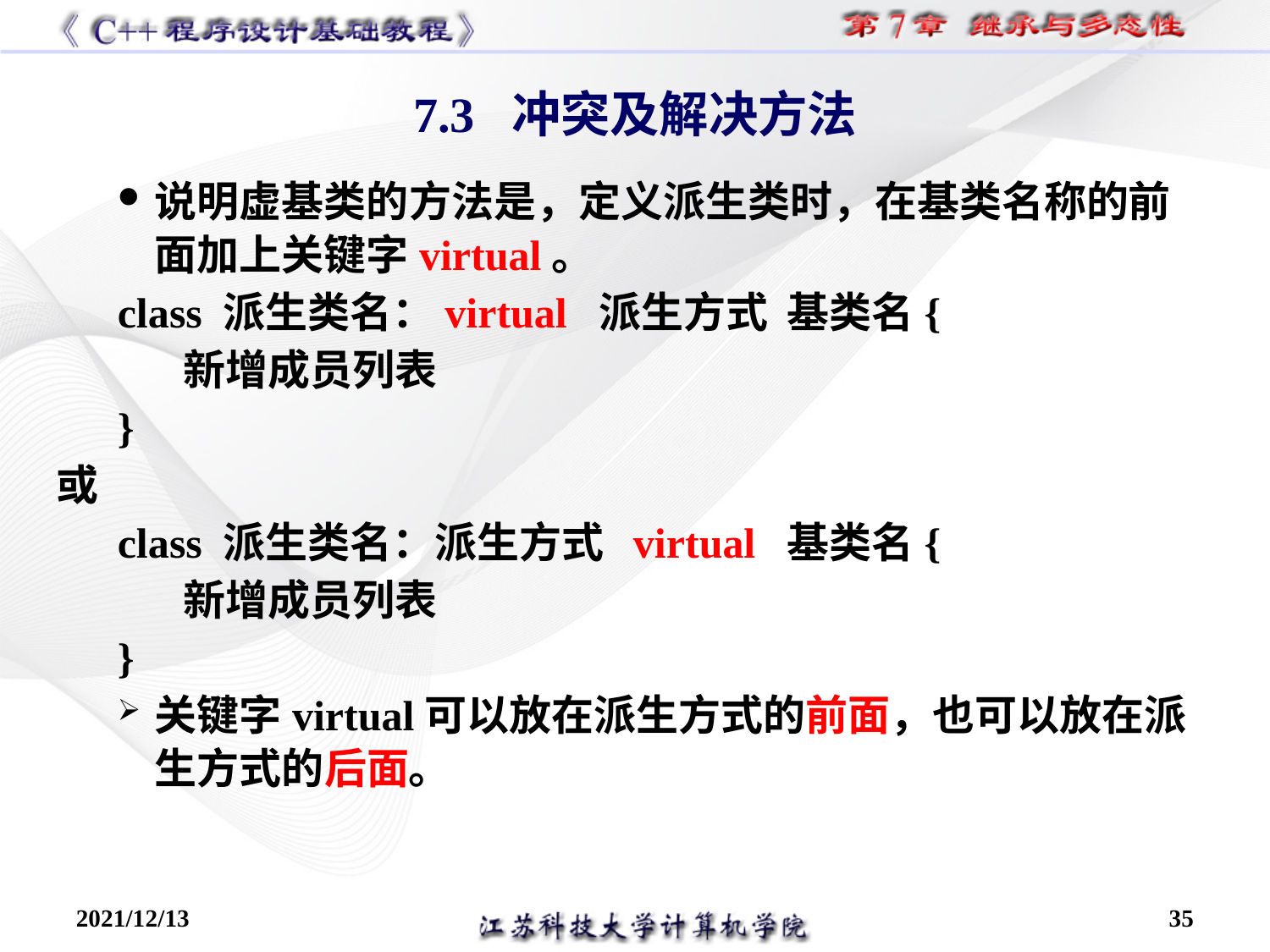

说明虚基类的方法是，定义派生类时，在基类名称的前面加上关键字virtual。
class 派生类名：virtual  派生方式  基类名{
新增成员列表
}
或
class 派生类名：派生方式  virtual  基类名{
新增成员列表
}
关键字virtual可以放在派生方式的前面，也可以放在派生方式的后面。
7.3  冲突及解决方法